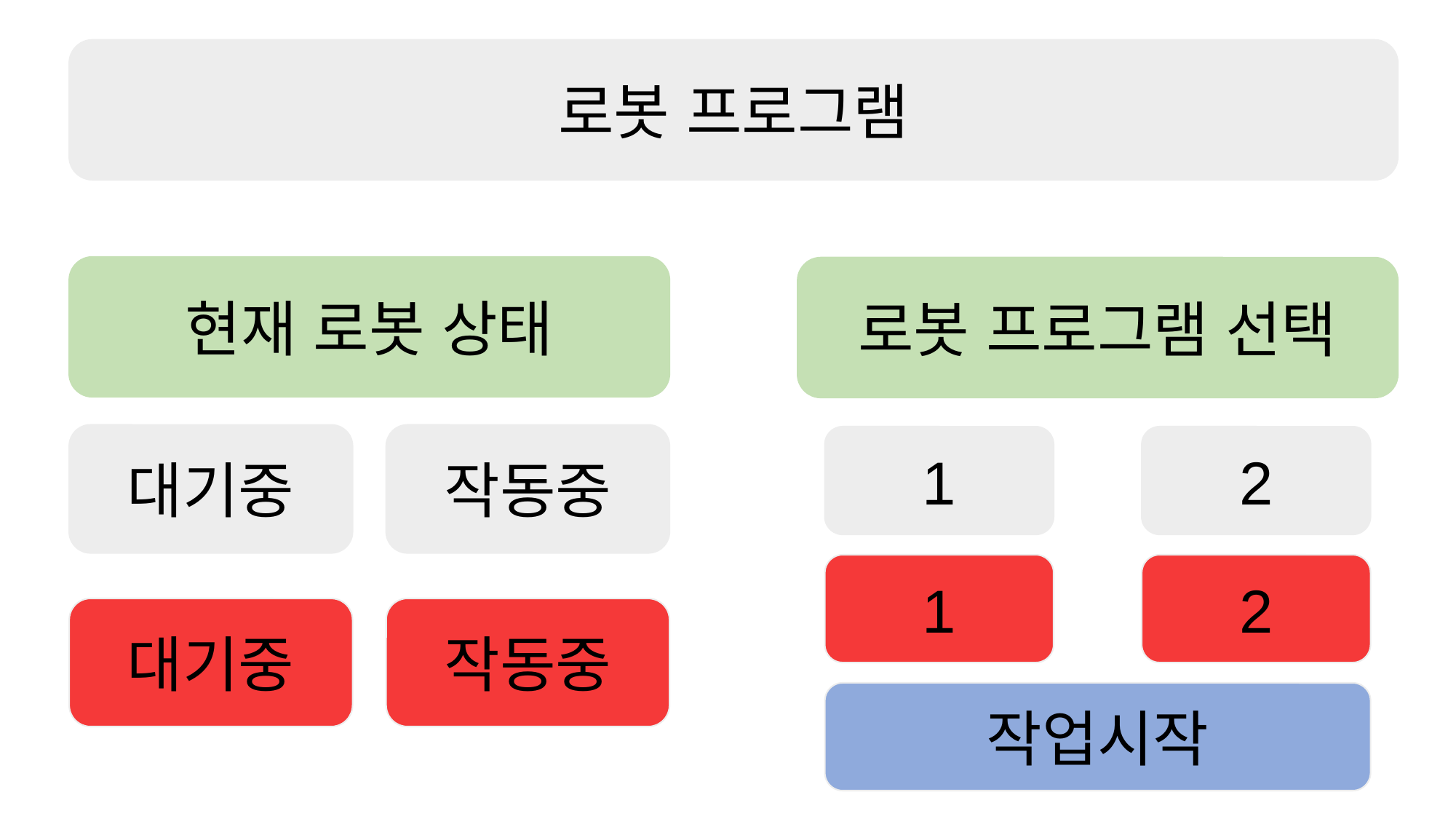

로봇 프로그램
현재 로봇 상태
로봇 프로그램 선택
대기중
작동중
1
2
1
2
대기중
작동중
작업시작